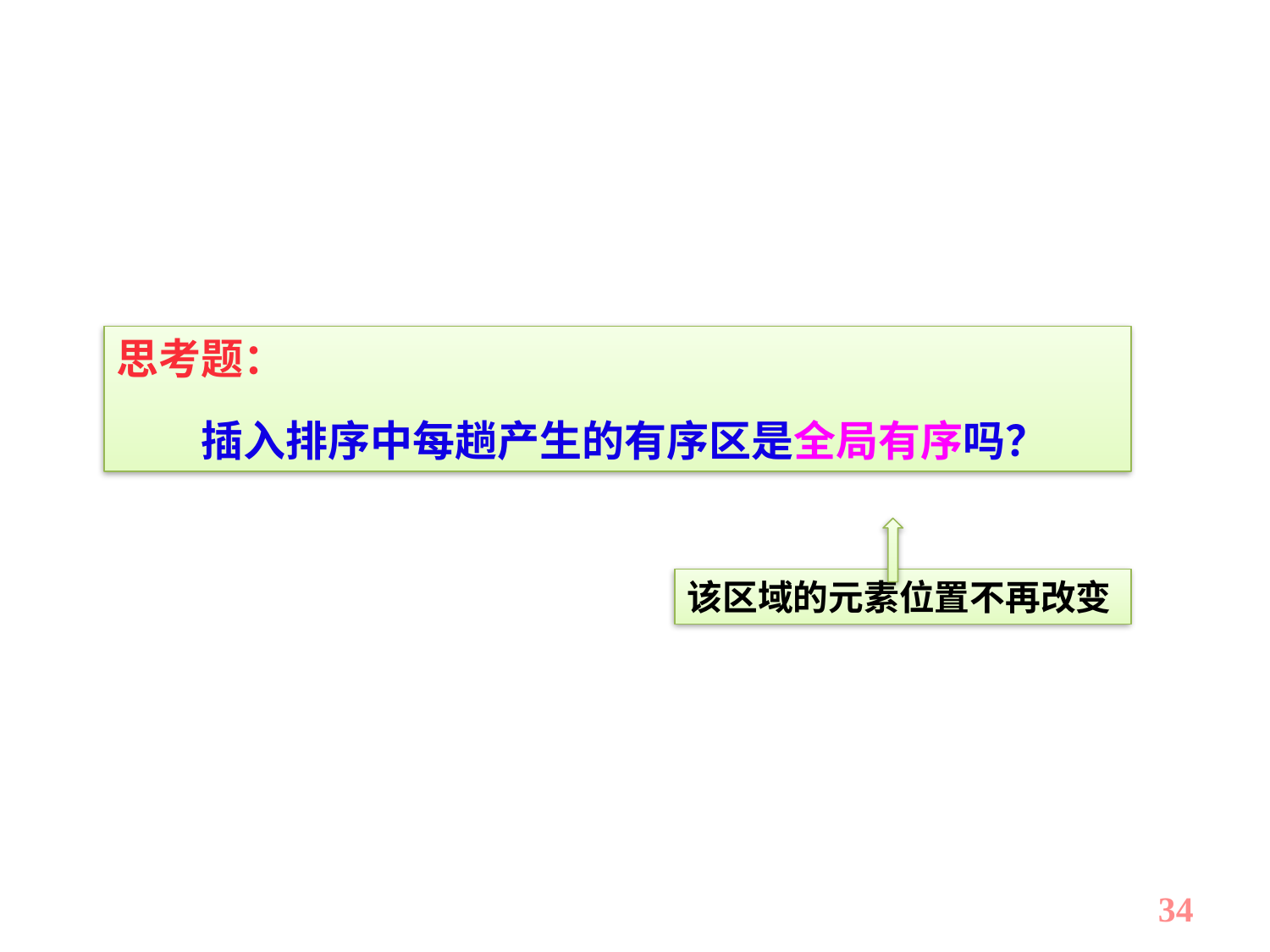

思考题：
　　插入排序中每趟产生的有序区是全局有序吗？

该区域的元素位置不再改变
34